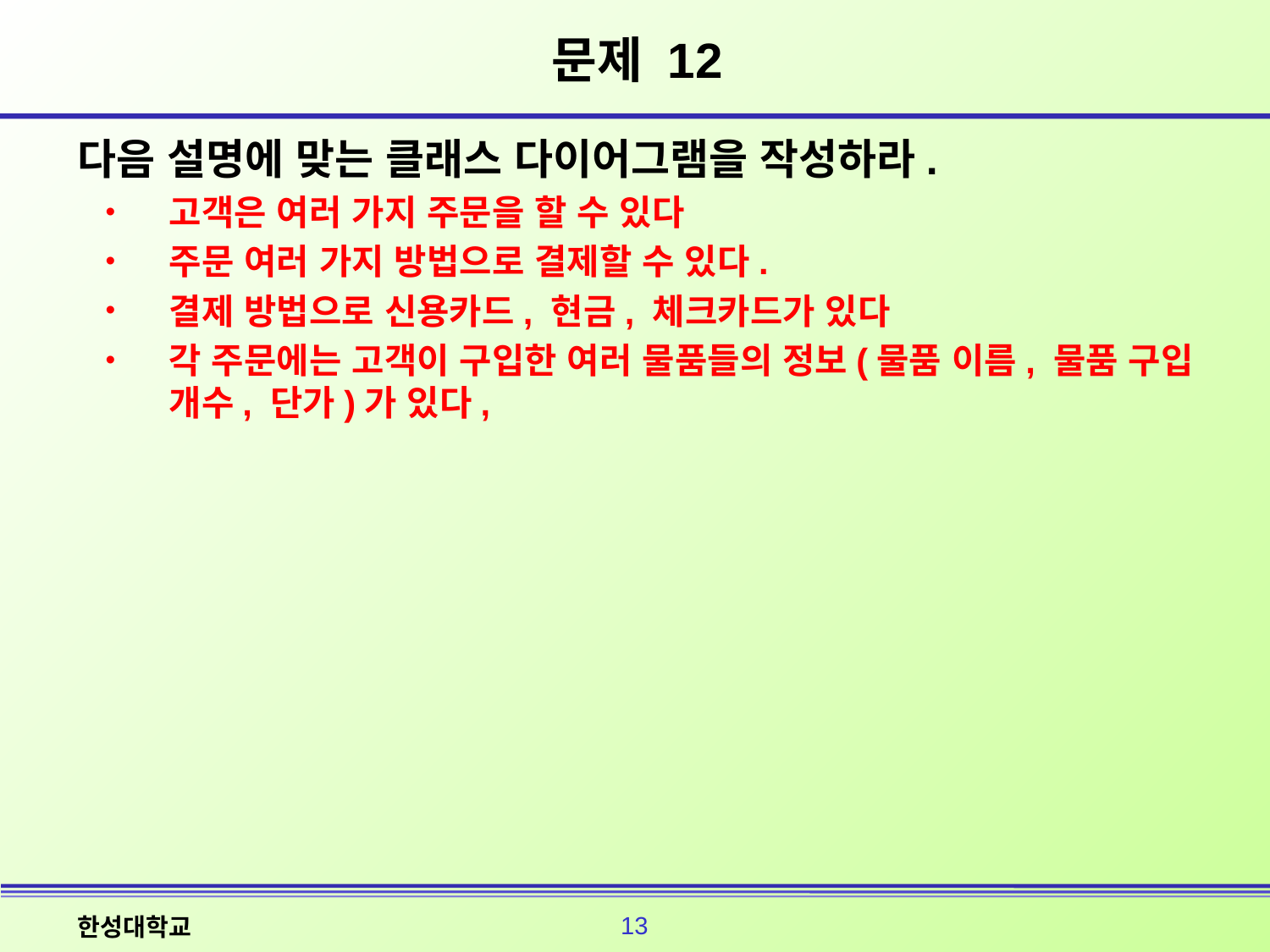

# 문제 12
다음 설명에 맞는 클래스 다이어그램을 작성하라.
고객은 여러 가지 주문을 할 수 있다
주문 여러 가지 방법으로 결제할 수 있다.
결제 방법으로 신용카드, 현금, 체크카드가 있다
각 주문에는 고객이 구입한 여러 물품들의 정보(물품 이름, 물품 구입 개수, 단가)가 있다,